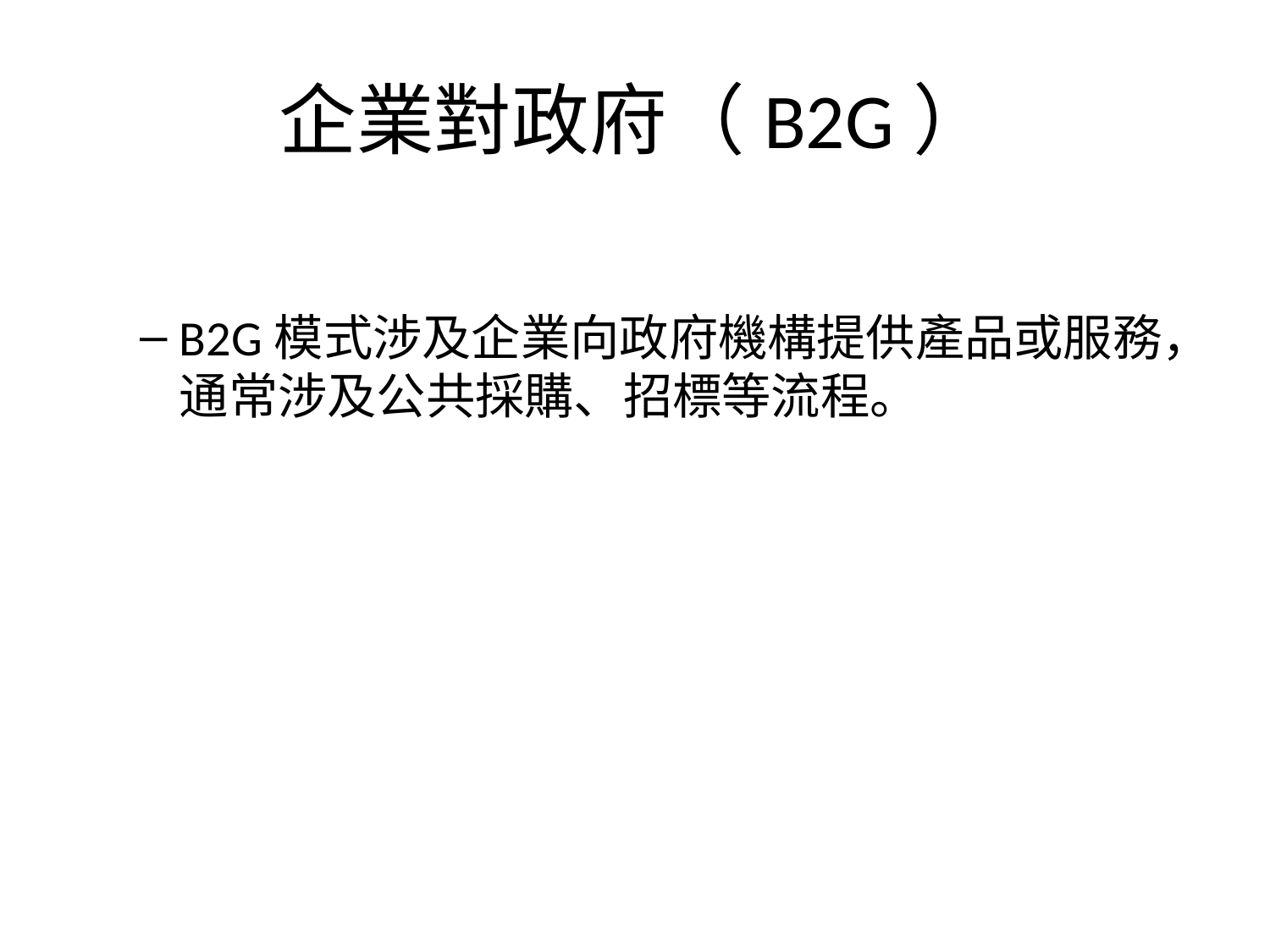

# 企業對政府（B2G）

B2G模式涉及企業向政府機構提供產品或服務，通常涉及公共採購、招標等流程。